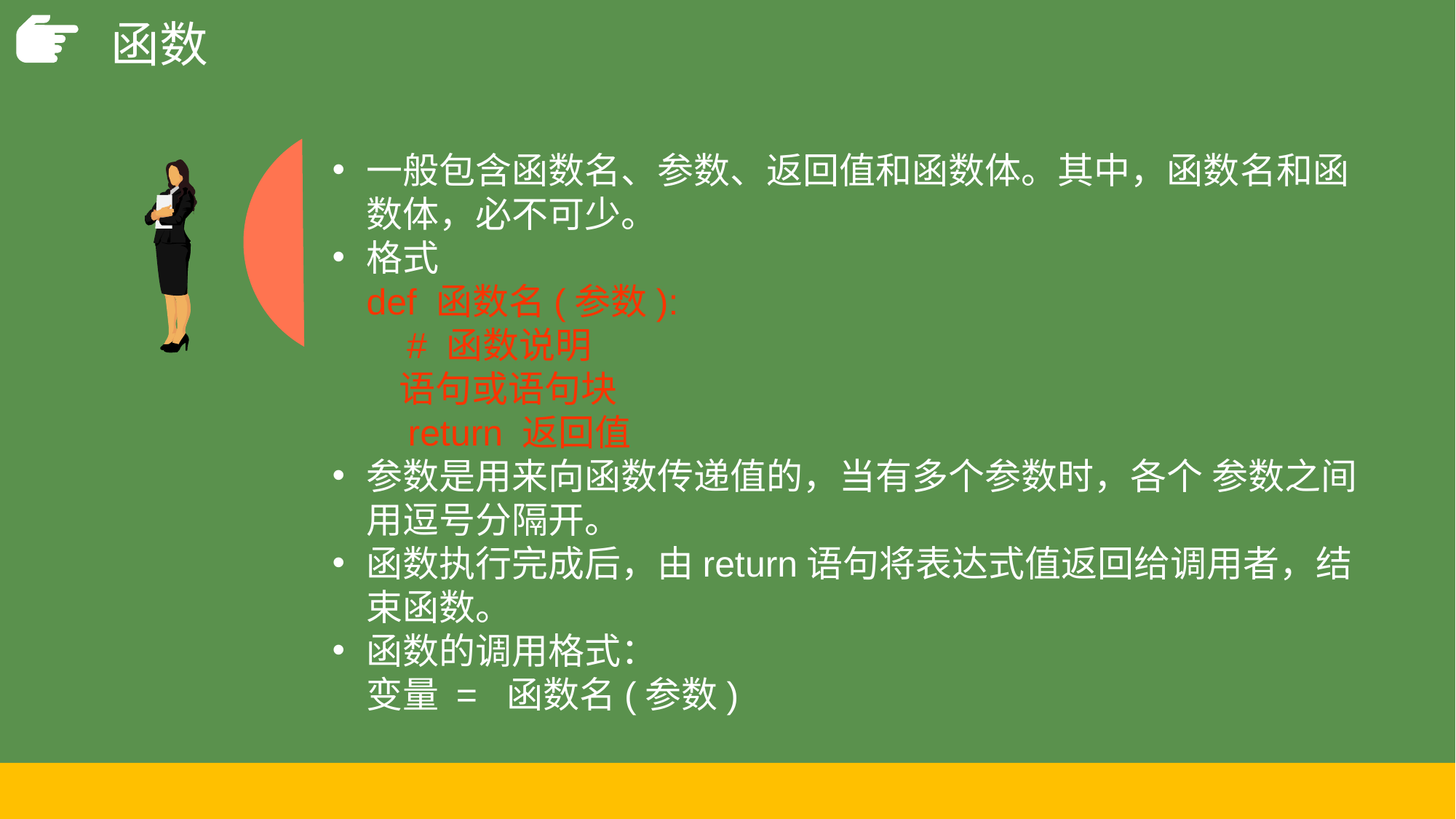

函数

一般包含函数名、参数、返回值和函数体。其中，函数名和函数体，必不可少。
格式
def 函数名(参数):
    # 函数说明
    语句或语句块
    return 返回值
参数是用来向函数传递值的，当有多个参数时，各个 参数之间用逗号分隔开。
函数执行完成后，由return语句将表达式值返回给调用者，结束函数。
函数的调用格式：
变量 =  函数名(参数)